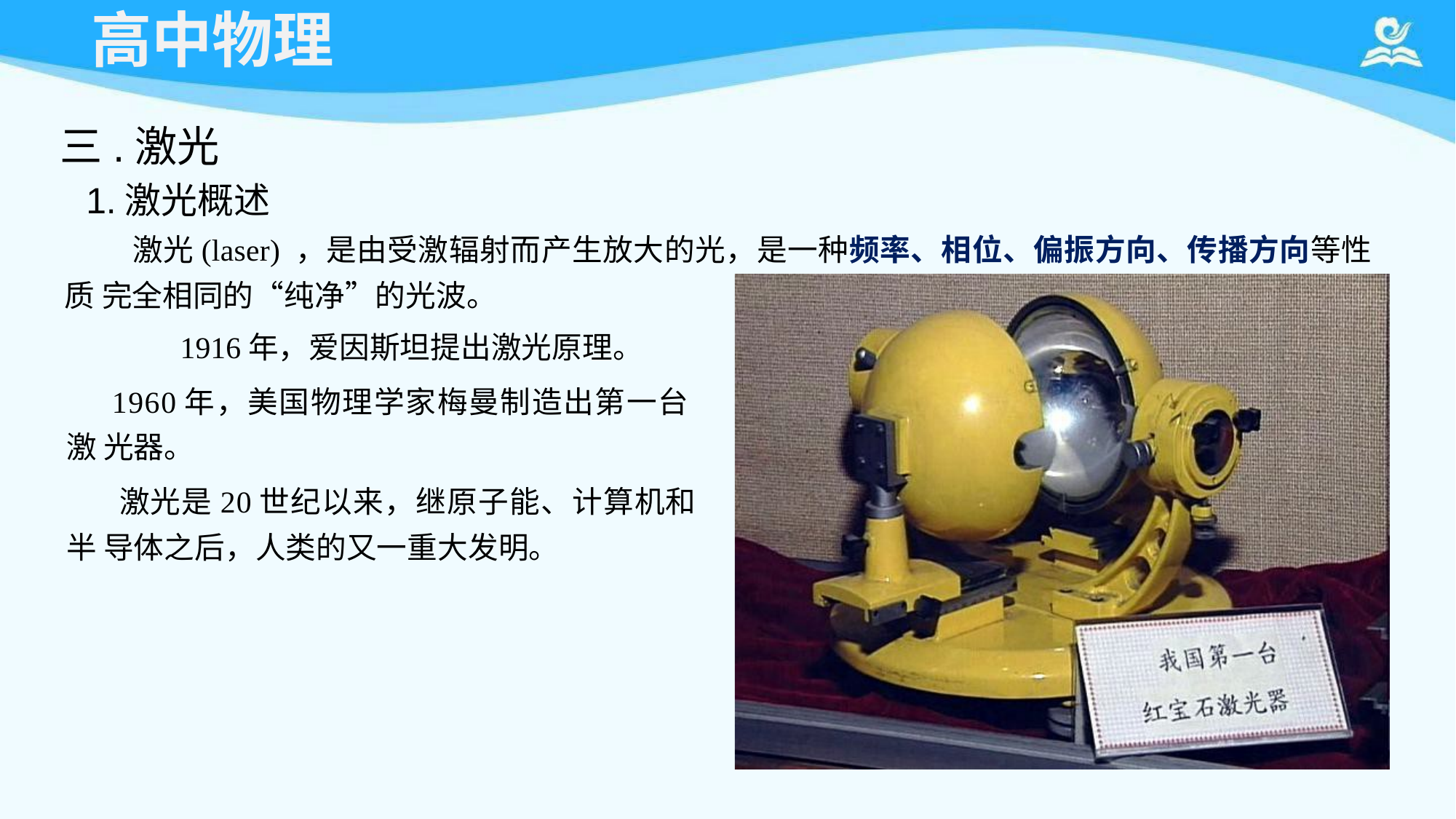

# 高中物理
三.激光
1.激光概述
激光(laser) ，是由受激辐射而产生放大的光，是一种频率、相位、偏振方向、传播方向等性质 完全相同的“纯净”的光波。
1916年，爱因斯坦提出激光原理。
1960年，美国物理学家梅曼制造出第一台激 光器。
激光是20世纪以来，继原子能、计算机和半 导体之后，人类的又一重大发明。